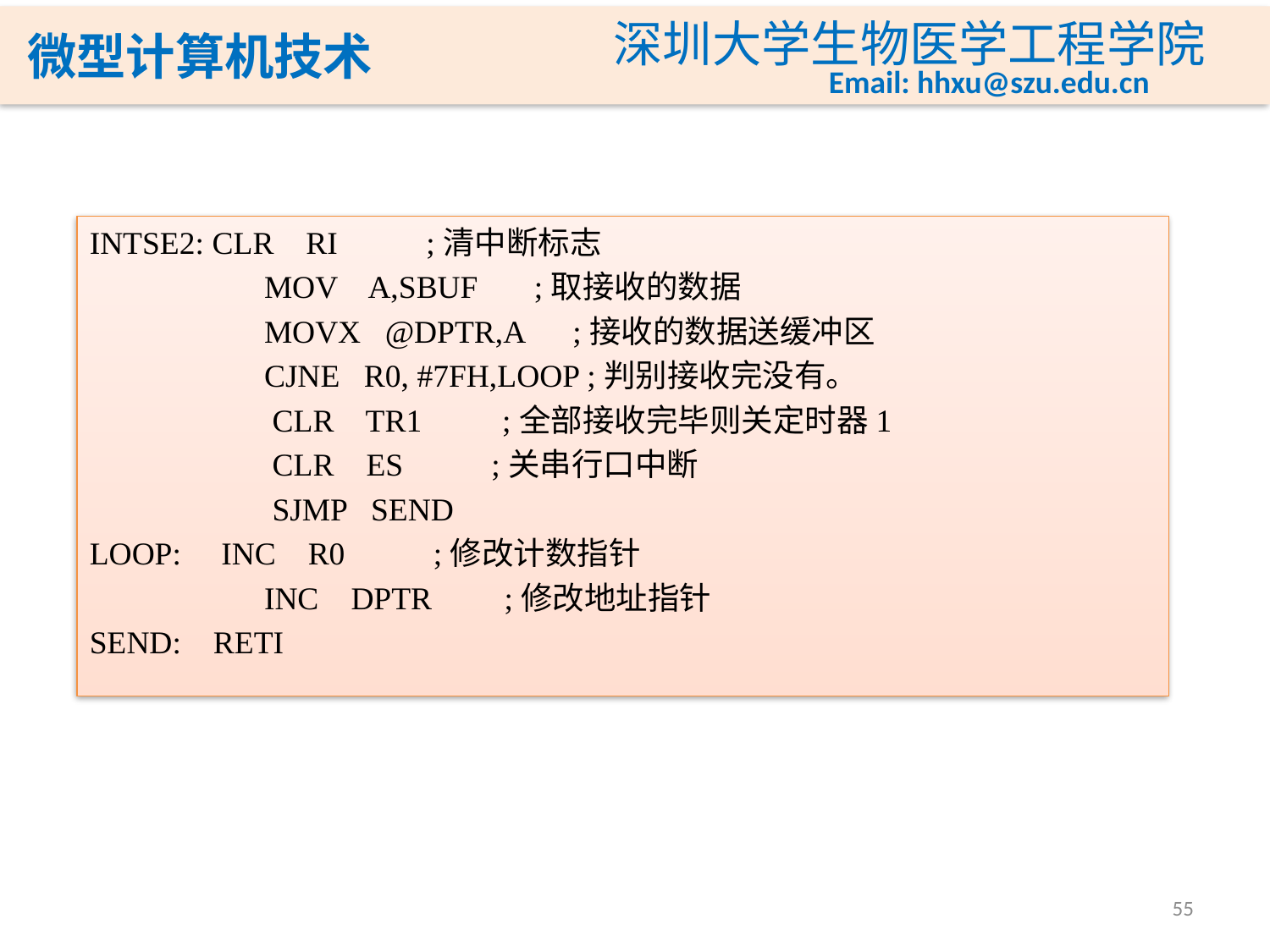

INTSE2: CLR    RI           ;清中断标志
        	MOV    A,SBUF       ;取接收的数据
        	MOVX   @DPTR,A      ;接收的数据送缓冲区
        	CJNE   R0, #7FH,LOOP ;判别接收完没有。
       	 CLR    TR1          ;全部接收完毕则关定时器1
       	 CLR    ES           ;关串行口中断
       	 SJMP   SEND
LOOP:     INC    R0           ;修改计数指针
        	INC    DPTR         ;修改地址指针
SEND:    RETI
55